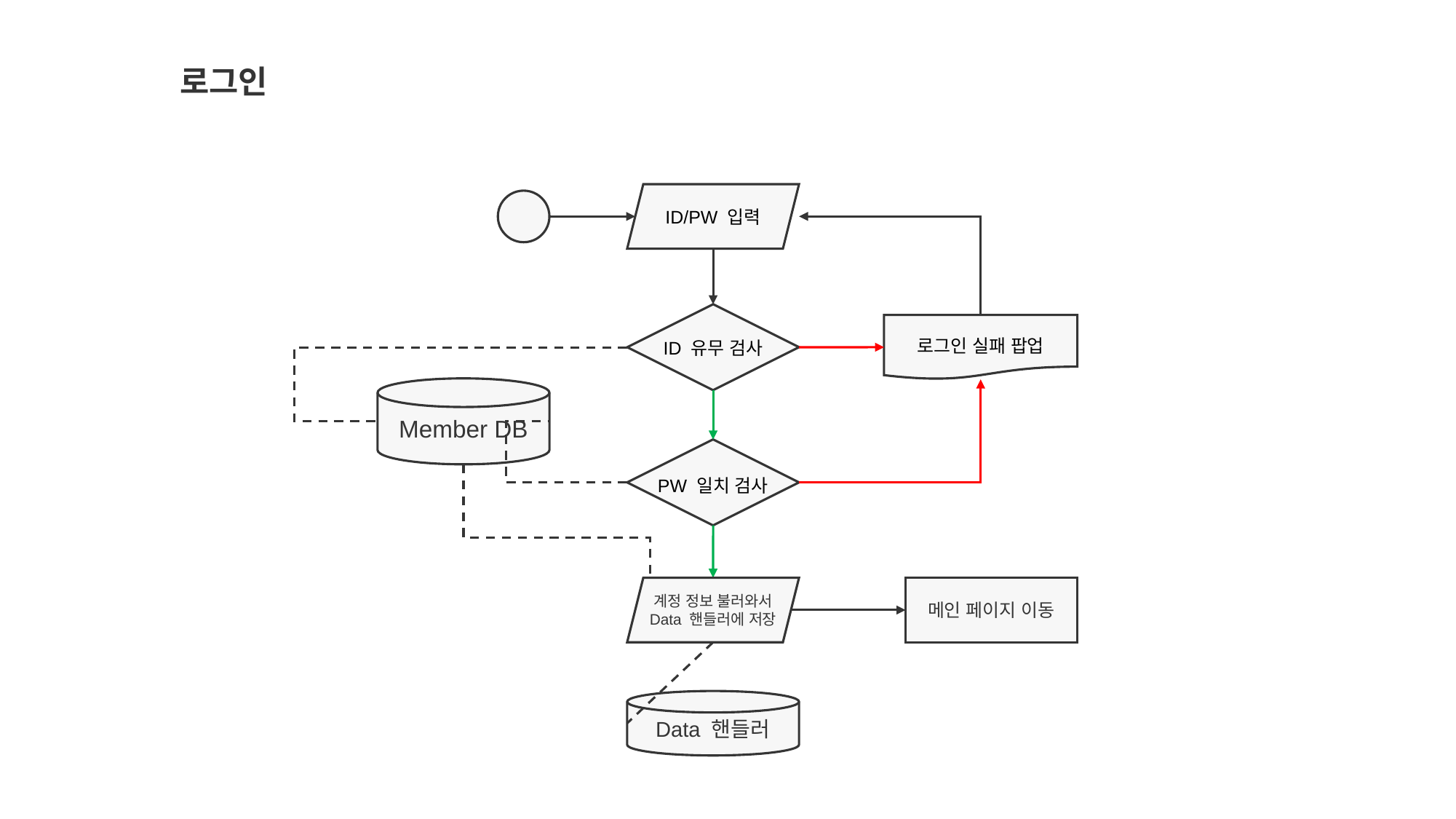

# 로그인

ID/PW 입력

ID 유무 검사

로그인 실패 팝업
Member DB

PW 일치 검사

계정 정보 불러와서
Data 핸들러에 저장
메인 페이지 이동
Data 핸들러